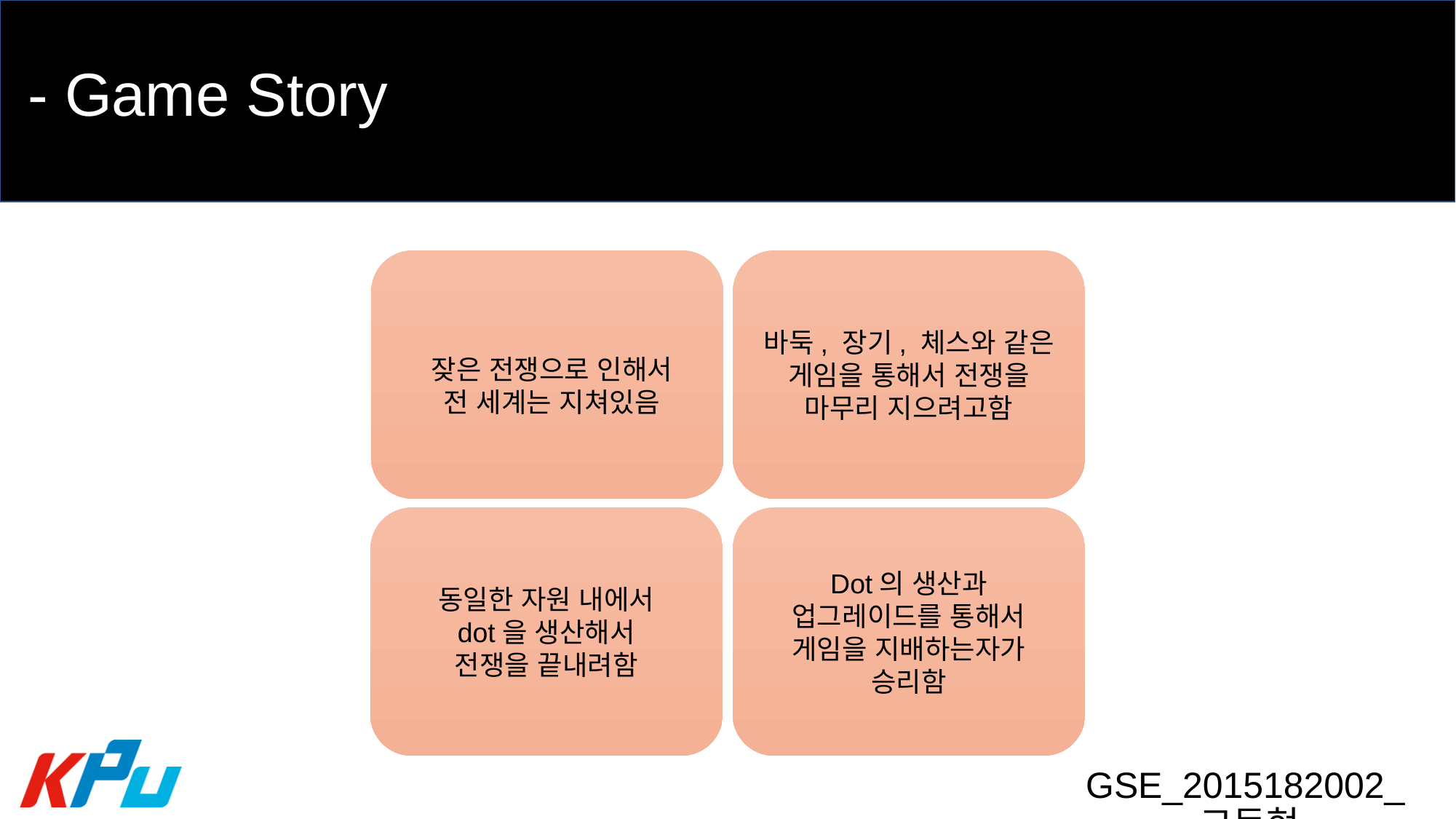

- Game Story

바둑, 장기, 체스와 같은
게임을 통해서 전쟁을
마무리 지으려고함
잦은 전쟁으로 인해서
전 세계는 지쳐있음
동일한 자원 내에서
dot을 생산해서
전쟁을 끝내려함
Dot의 생산과
업그레이드를 통해서
게임을 지배하는자가
승리함